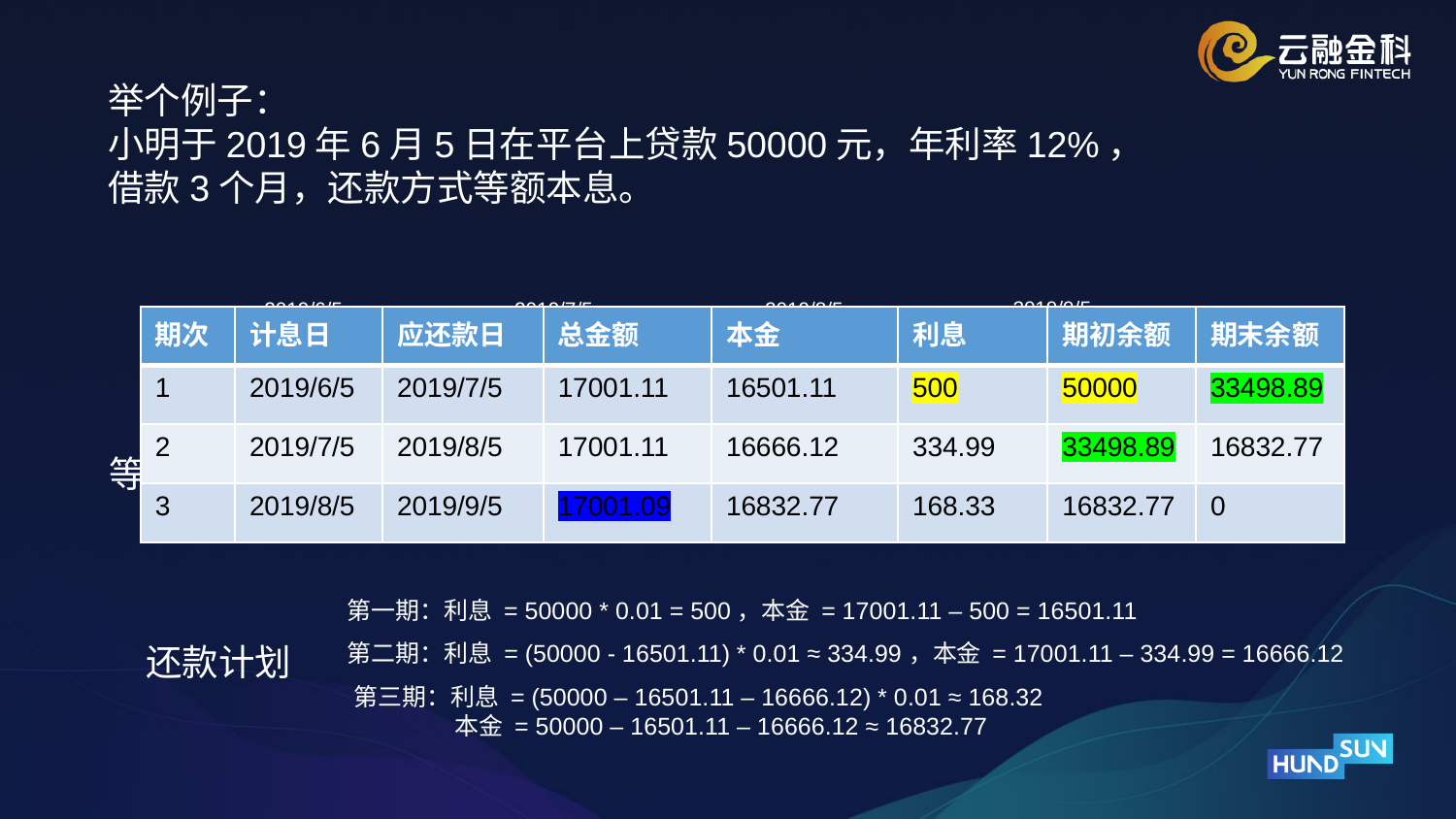

举个例子：
小明于2019年6月5日在平台上贷款50000元，年利率12%，借款3个月，还款方式等额本息。
2019/9/5
2019/8/5
2019/7/5
2019/6/5
| 期次 | 计息日 | 应还款日 | 总金额 | 本金 | 利息 | 期初余额 | 期末余额 |
| --- | --- | --- | --- | --- | --- | --- | --- |
| 1 | 2019/6/5 | 2019/7/5 | 17001.11 | 16501.11 | 500 | 50000 | 33498.89 |
| 2 | 2019/7/5 | 2019/8/5 | 17001.11 | 16666.12 | 334.99 | 33498.89 | 16832.77 |
| 3 | 2019/8/5 | 2019/9/5 | 17001.09 | 16832.77 | 168.33 | 16832.77 | 0 |
[贷款本金×月利率×（1+月利率）^还款月数]÷[（1+月利率）^还款月数－1]
等额本息期供
[50000×0.01×（1+0.01）^3]÷[（1+0.01）^3－1] ≈ 17001.11
第一期：利息 = 50000 * 0.01 = 500，本金 = 17001.11 – 500 = 16501.11
第二期：利息 = (50000 - 16501.11) * 0.01 ≈ 334.99，本金 = 17001.11 – 334.99 = 16666.12
还款计划
第三期：利息 = (50000 – 16501.11 – 16666.12) * 0.01 ≈ 168.32
              本金 = 50000 – 16501.11 – 16666.12 ≈ 16832.77